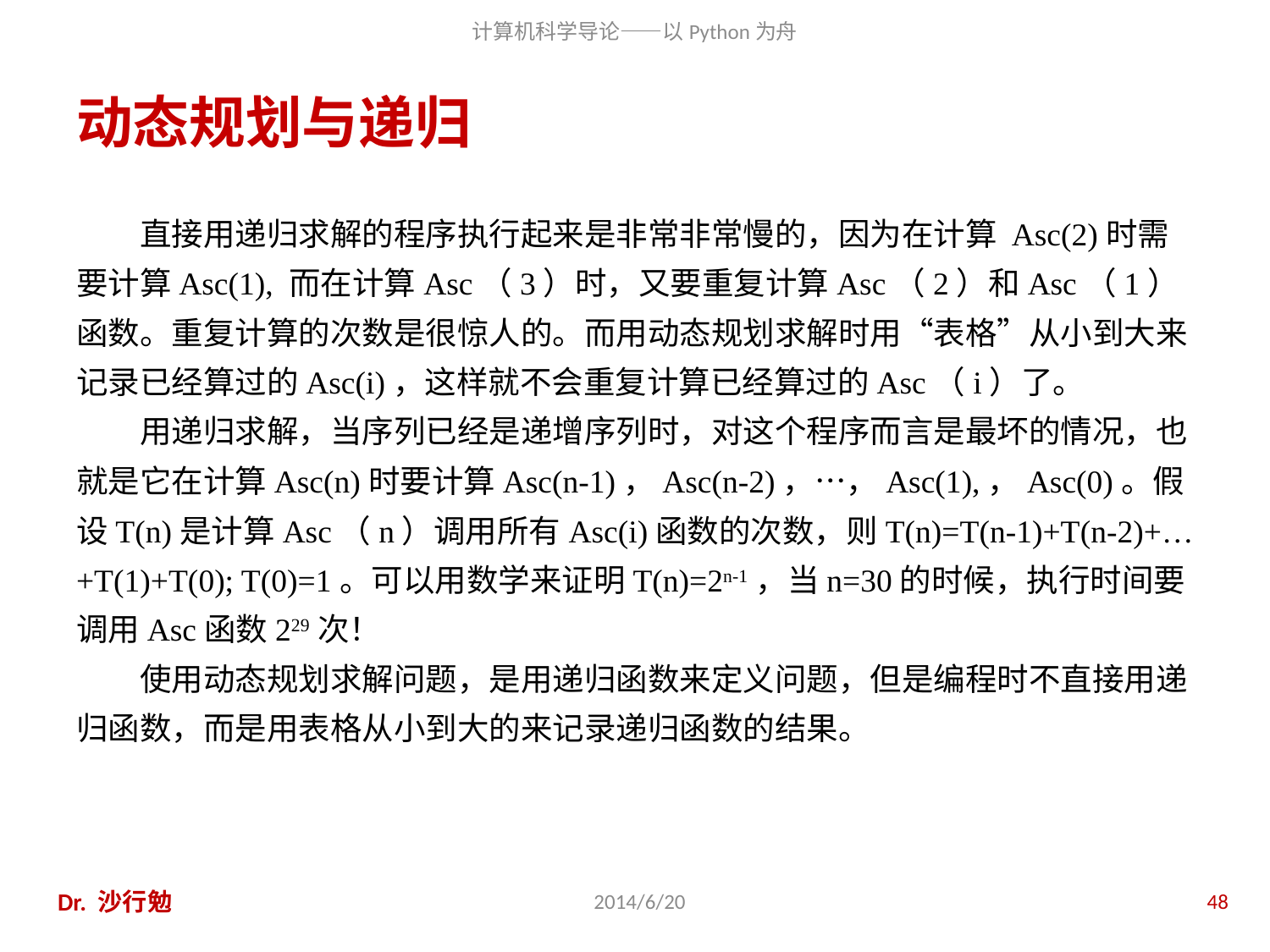

# 动态规划与递归
直接用递归求解的程序执行起来是非常非常慢的，因为在计算 Asc(2)时需要计算Asc(1), 而在计算Asc（3）时，又要重复计算Asc（2）和Asc（1）函数。重复计算的次数是很惊人的。而用动态规划求解时用“表格”从小到大来记录已经算过的Asc(i)，这样就不会重复计算已经算过的Asc（i）了。
用递归求解，当序列已经是递增序列时，对这个程序而言是最坏的情况，也就是它在计算Asc(n)时要计算Asc(n-1)，Asc(n-2)，…，Asc(1),，Asc(0)。假设T(n)是计算Asc（n）调用所有Asc(i)函数的次数，则T(n)=T(n-1)+T(n-2)+…+T(1)+T(0); T(0)=1。可以用数学来证明T(n)=2n-1，当n=30的时候，执行时间要调用Asc函数229次！
使用动态规划求解问题，是用递归函数来定义问题，但是编程时不直接用递归函数，而是用表格从小到大的来记录递归函数的结果。
Dr. 沙行勉
2014/6/20
48